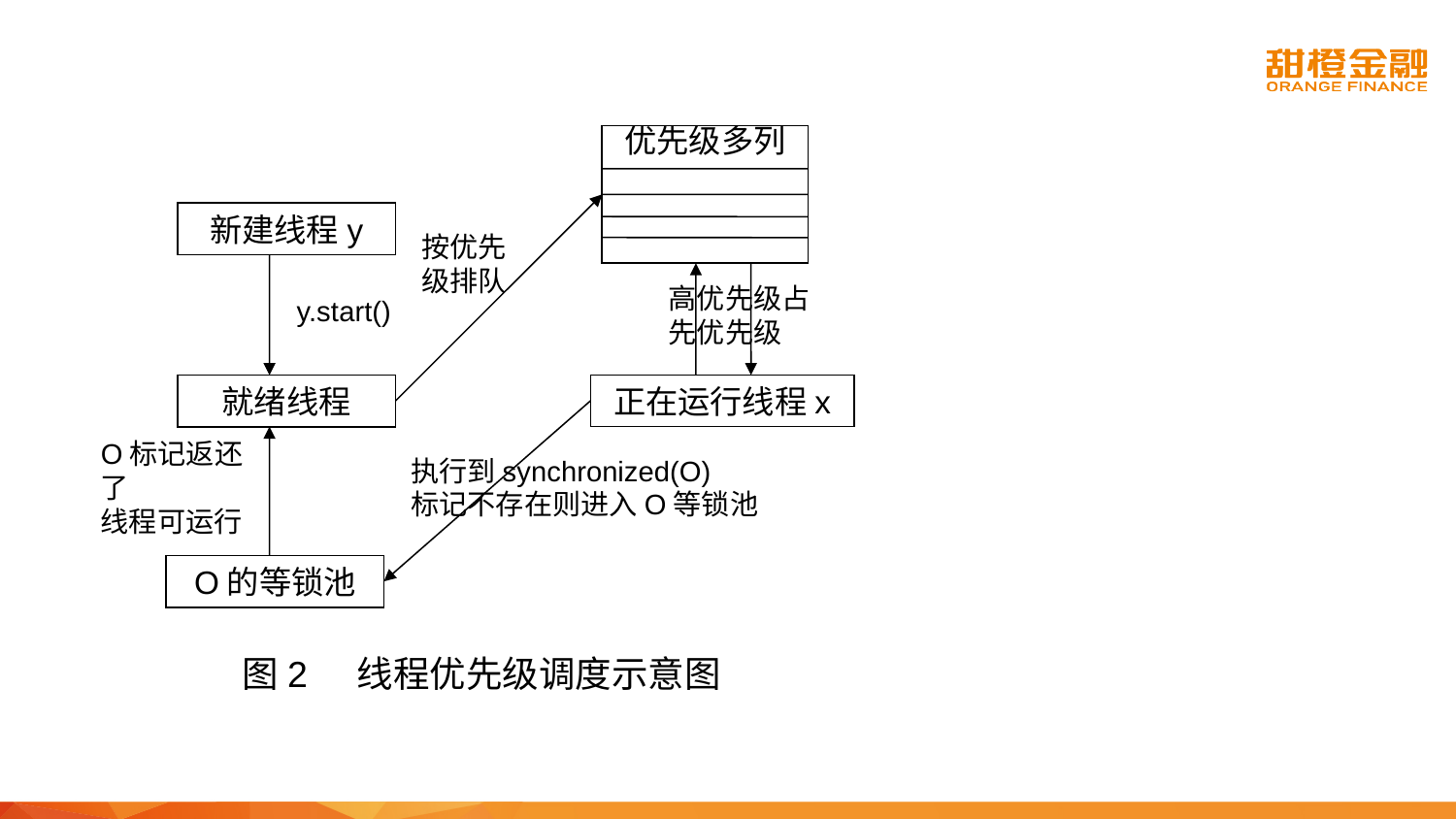

优先级多列

新建线程y
按优先级排队

高优先级占先优先级
y.start()
正在运行线程x
就绪线程

O标记返还了
线程可运行
执行到synchronized(O)
标记不存在则进入O等锁池
O的等锁池
图2    线程优先级调度示意图